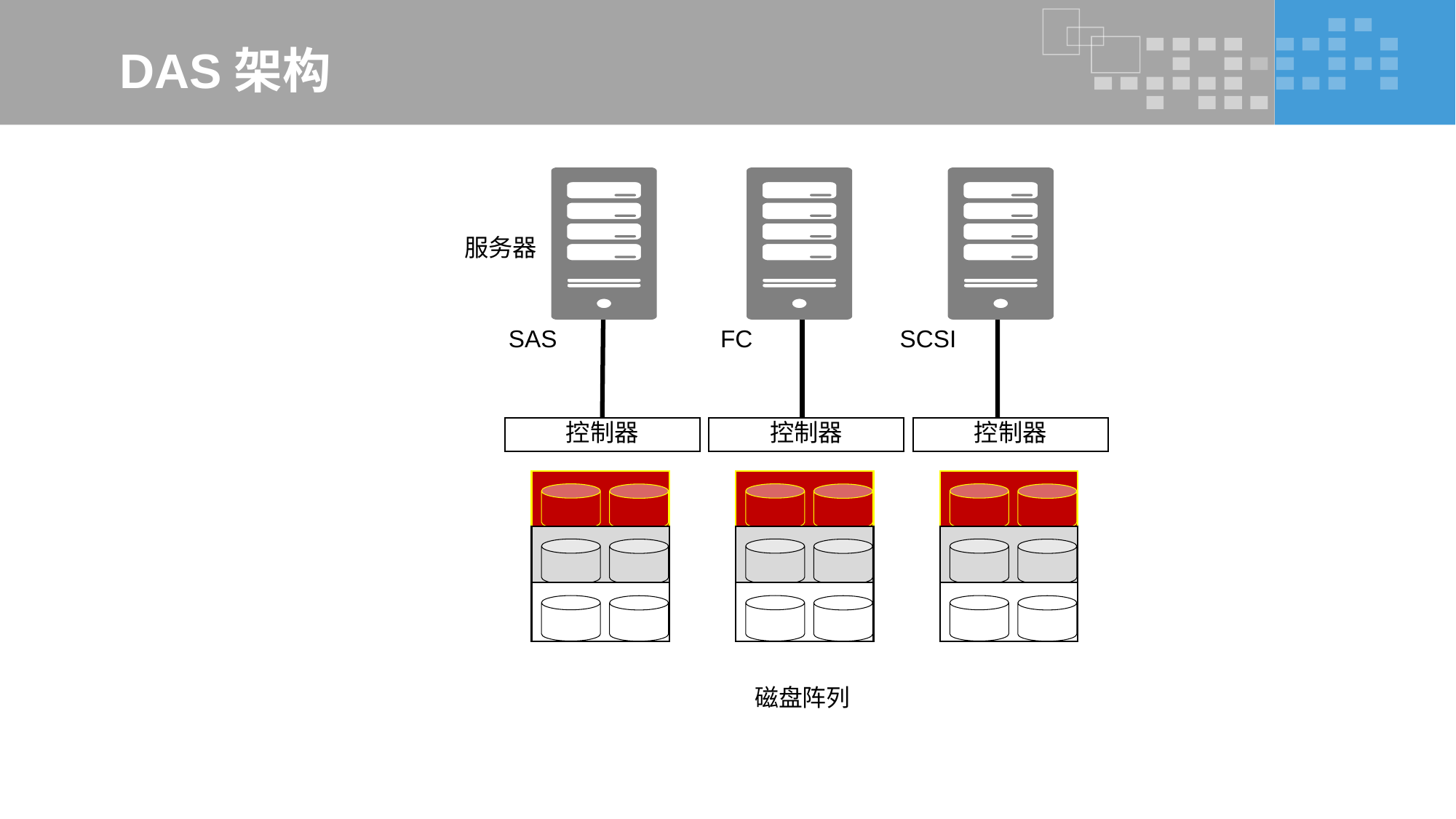

# DAS架构

服务器
SCSI
FC
SAS

控制器

控制器

控制器

磁盘阵列